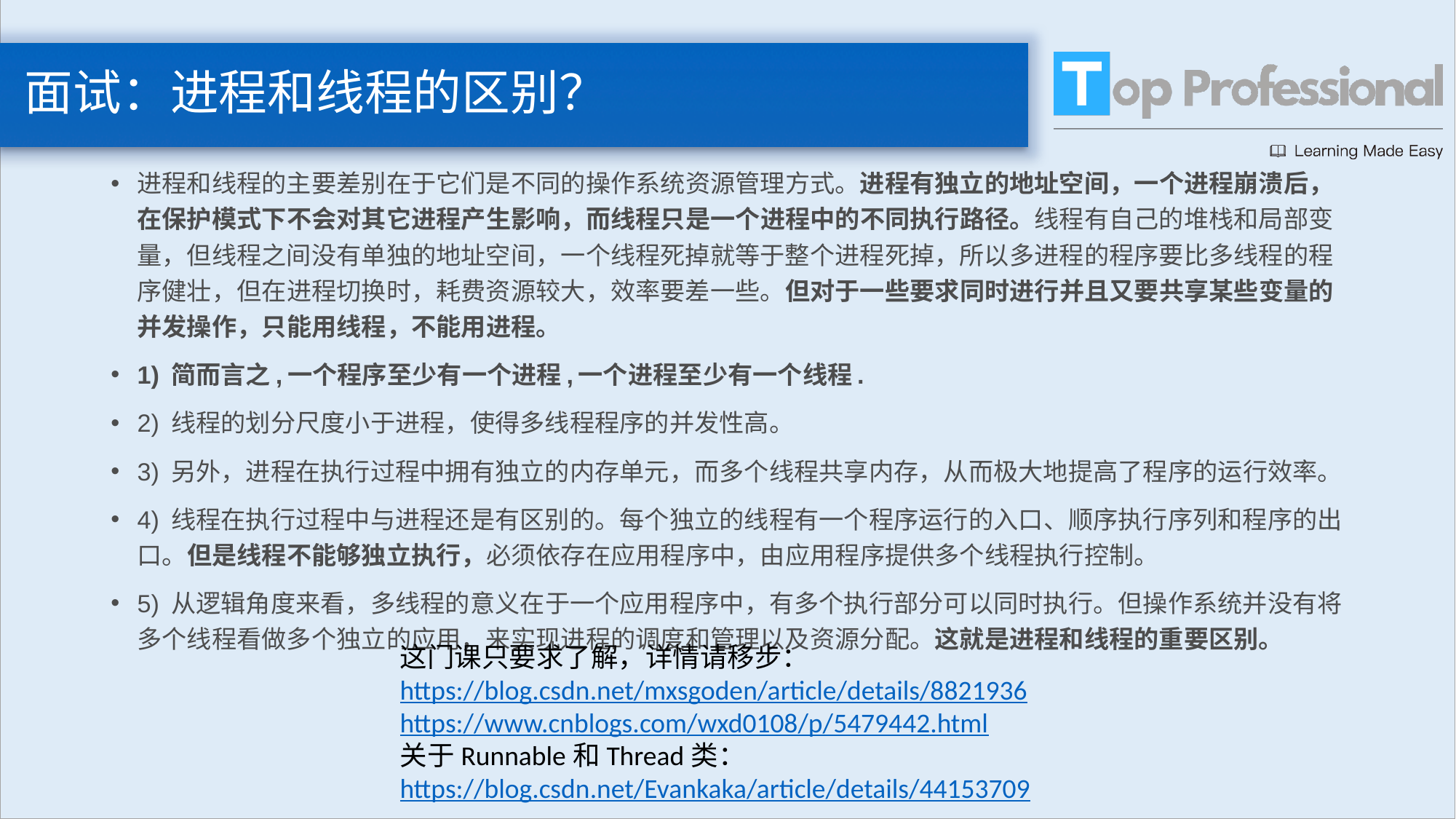

# 面试：进程和线程的区别？
进程和线程的主要差别在于它们是不同的操作系统资源管理方式。进程有独立的地址空间，一个进程崩溃后，在保护模式下不会对其它进程产生影响，而线程只是一个进程中的不同执行路径。线程有自己的堆栈和局部变量，但线程之间没有单独的地址空间，一个线程死掉就等于整个进程死掉，所以多进程的程序要比多线程的程序健壮，但在进程切换时，耗费资源较大，效率要差一些。但对于一些要求同时进行并且又要共享某些变量的并发操作，只能用线程，不能用进程。
1) 简而言之,一个程序至少有一个进程,一个进程至少有一个线程.
2) 线程的划分尺度小于进程，使得多线程程序的并发性高。
3) 另外，进程在执行过程中拥有独立的内存单元，而多个线程共享内存，从而极大地提高了程序的运行效率。
4) 线程在执行过程中与进程还是有区别的。每个独立的线程有一个程序运行的入口、顺序执行序列和程序的出口。但是线程不能够独立执行，必须依存在应用程序中，由应用程序提供多个线程执行控制。
5) 从逻辑角度来看，多线程的意义在于一个应用程序中，有多个执行部分可以同时执行。但操作系统并没有将多个线程看做多个独立的应用，来实现进程的调度和管理以及资源分配。这就是进程和线程的重要区别。

这门课只要求了解，详情请移步：
https://blog.csdn.net/mxsgoden/article/details/8821936
https://www.cnblogs.com/wxd0108/p/5479442.html
关于Runnable和Thread类：
https://blog.csdn.net/Evankaka/article/details/44153709